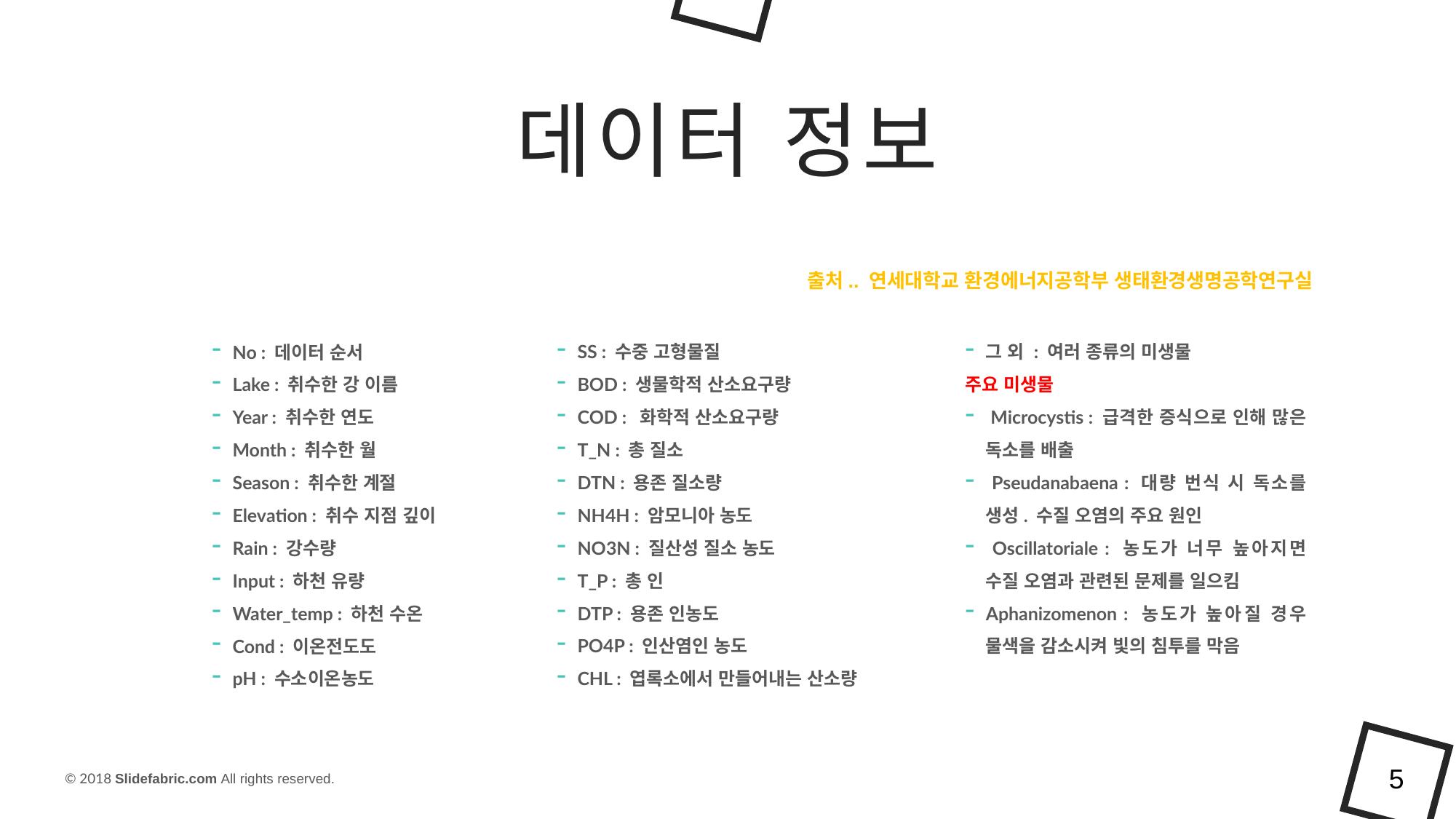

데이터 정보
출처.. 연세대학교 환경에너지공학부 생태환경생명공학연구실
SS : 수중 고형물질
BOD : 생물학적 산소요구량
COD :  화학적 산소요구량
T_N : 총 질소
DTN : 용존 질소량
NH4H : 암모니아 농도
NO3N : 질산성 질소 농도
T_P : 총 인
DTP : 용존 인농도
PO4P : 인산염인 농도
CHL : 엽록소에서 만들어내는 산소량
그 외 : 여러 종류의 미생물
주요 미생물
 Microcystis : 급격한 증식으로 인해 많은 독소를 배출
 Pseudanabaena : 대량 번식 시 독소를 생성. 수질 오염의 주요 원인
 Oscillatoriale : 농도가 너무 높아지면 수질 오염과 관련된 문제를 일으킴
Aphanizomenon : 농도가 높아질 경우 물색을 감소시켜 빛의 침투를 막음
No : 데이터 순서
Lake : 취수한 강 이름
Year : 취수한 연도
Month : 취수한 월
Season : 취수한 계절
Elevation : 취수 지점 깊이
Rain : 강수량
Input : 하천 유량
Water_temp : 하천 수온
Cond : 이온전도도
pH : 수소이온농도